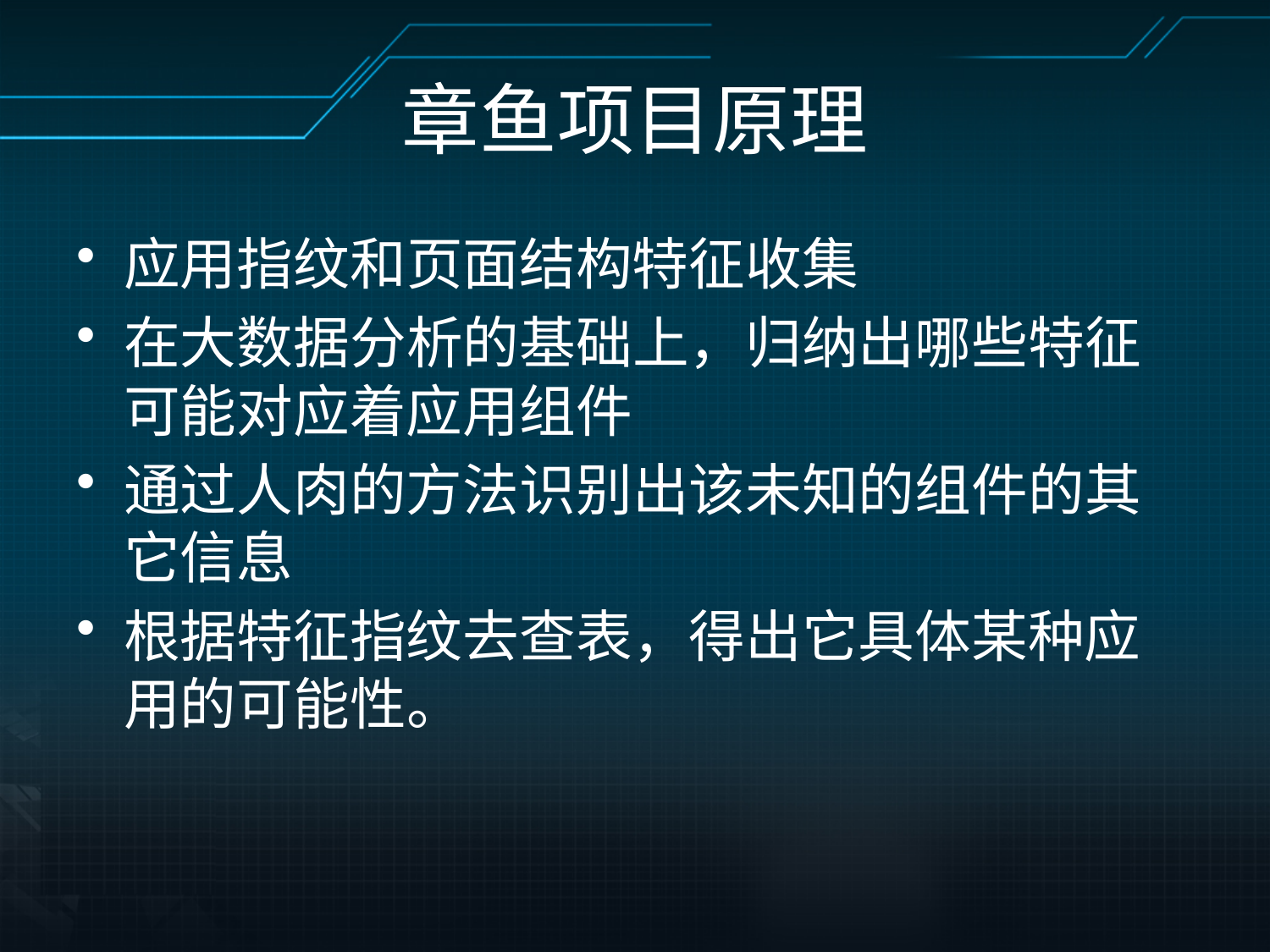

# 章鱼项目原理
应用指纹和页面结构特征收集
在大数据分析的基础上，归纳出哪些特征可能对应着应用组件
通过人肉的方法识别出该未知的组件的其它信息
根据特征指纹去查表，得出它具体某种应用的可能性。